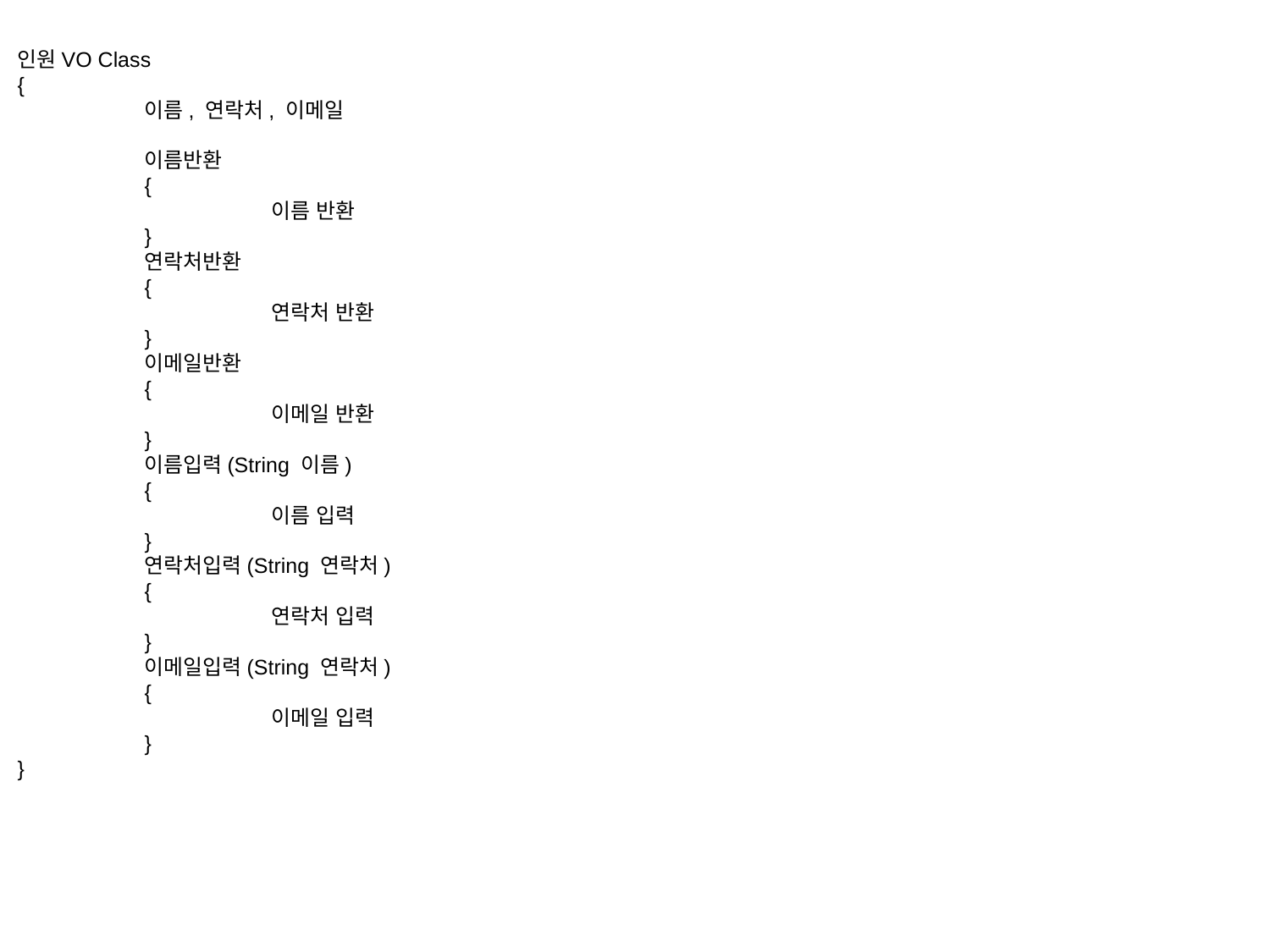

인원VO Class
{
	이름, 연락처, 이메일

	이름반환
	{
		이름 반환
	}
	연락처반환
	{
		연락처 반환
	}
	이메일반환
	{
		이메일 반환
	}
	이름입력(String 이름)
	{
		이름 입력
	}
	연락처입력(String 연락처)
	{
		연락처 입력
	}
	이메일입력(String 연락처)
	{
		이메일 입력
	}
}